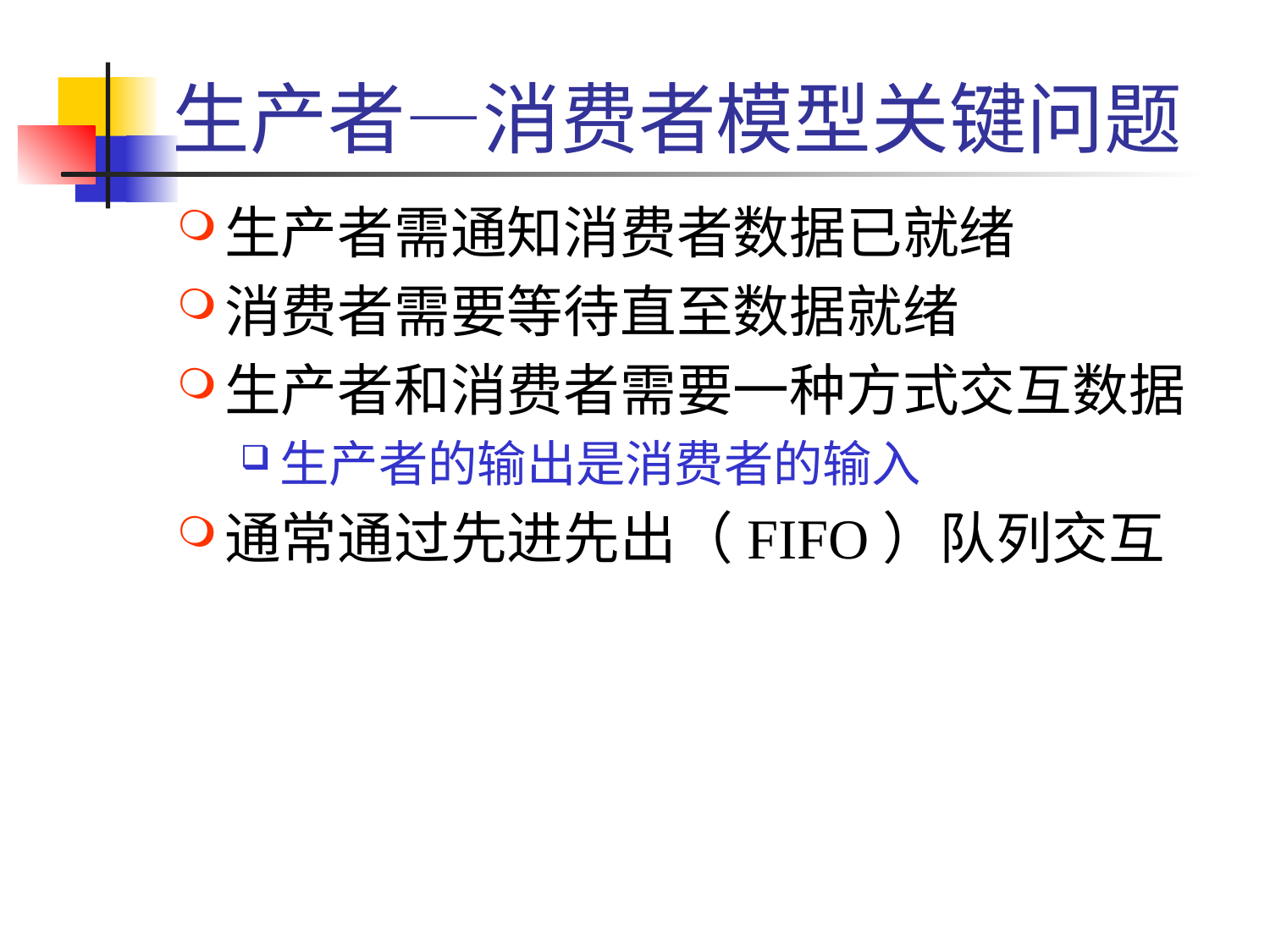

# 生产者—消费者模型关键问题
生产者需通知消费者数据已就绪
消费者需要等待直至数据就绪
生产者和消费者需要一种方式交互数据
生产者的输出是消费者的输入
通常通过先进先出（FIFO）队列交互